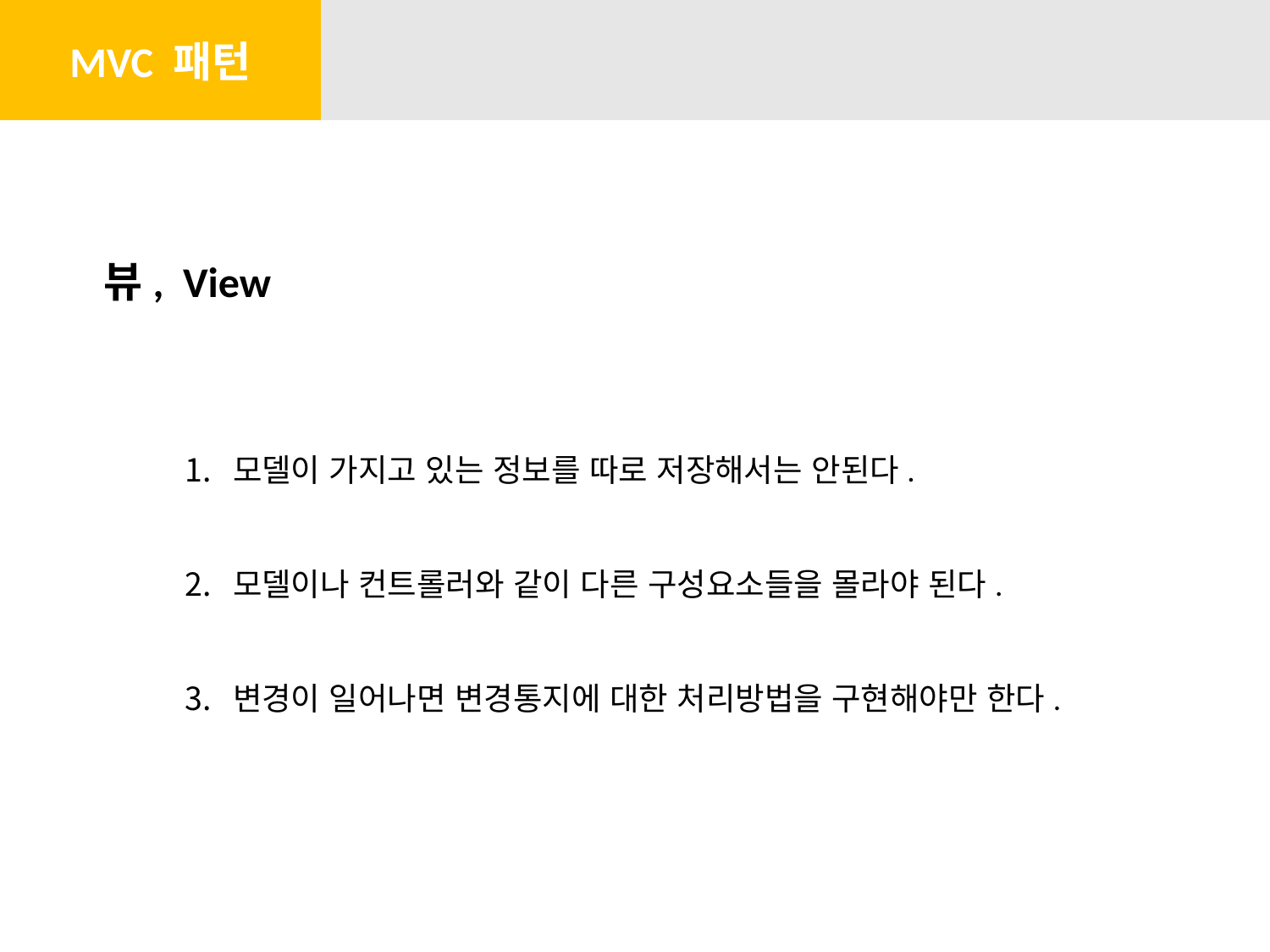

MVC 패턴

뷰,  View
모델이 가지고 있는 정보를 따로 저장해서는 안된다.
모델이나 컨트롤러와 같이 다른 구성요소들을 몰라야 된다.
변경이 일어나면 변경통지에 대한 처리방법을 구현해야만 한다.